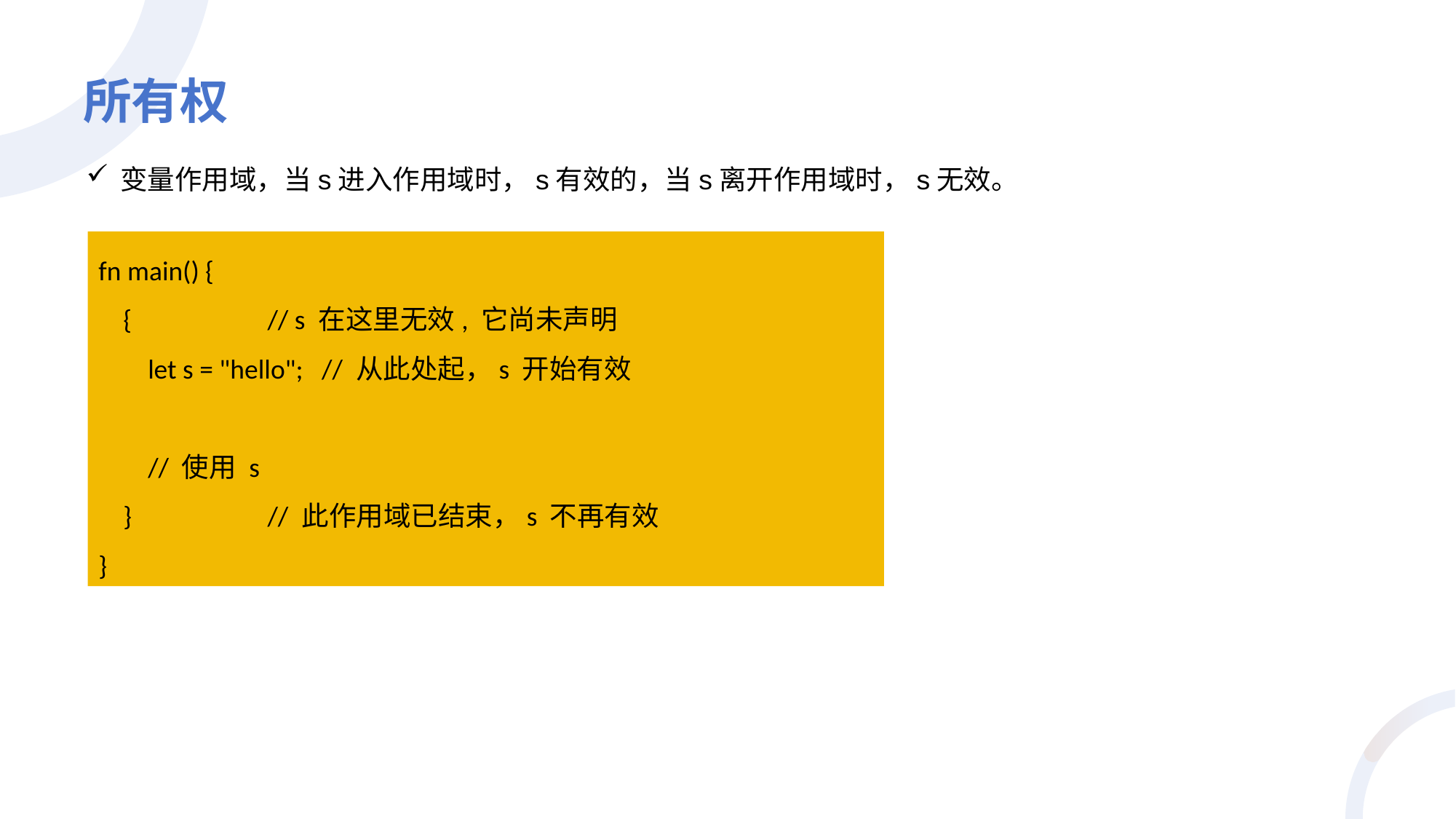

# 所有权
变量作用域，当s进入作用域时，s有效的，当s离开作用域时，s无效。
fn main() {
    {                      // s 在这里无效, 它尚未声明
        let s = "hello";   // 从此处起，s 开始有效

        // 使用 s
    }                      // 此作用域已结束，s 不再有效
}